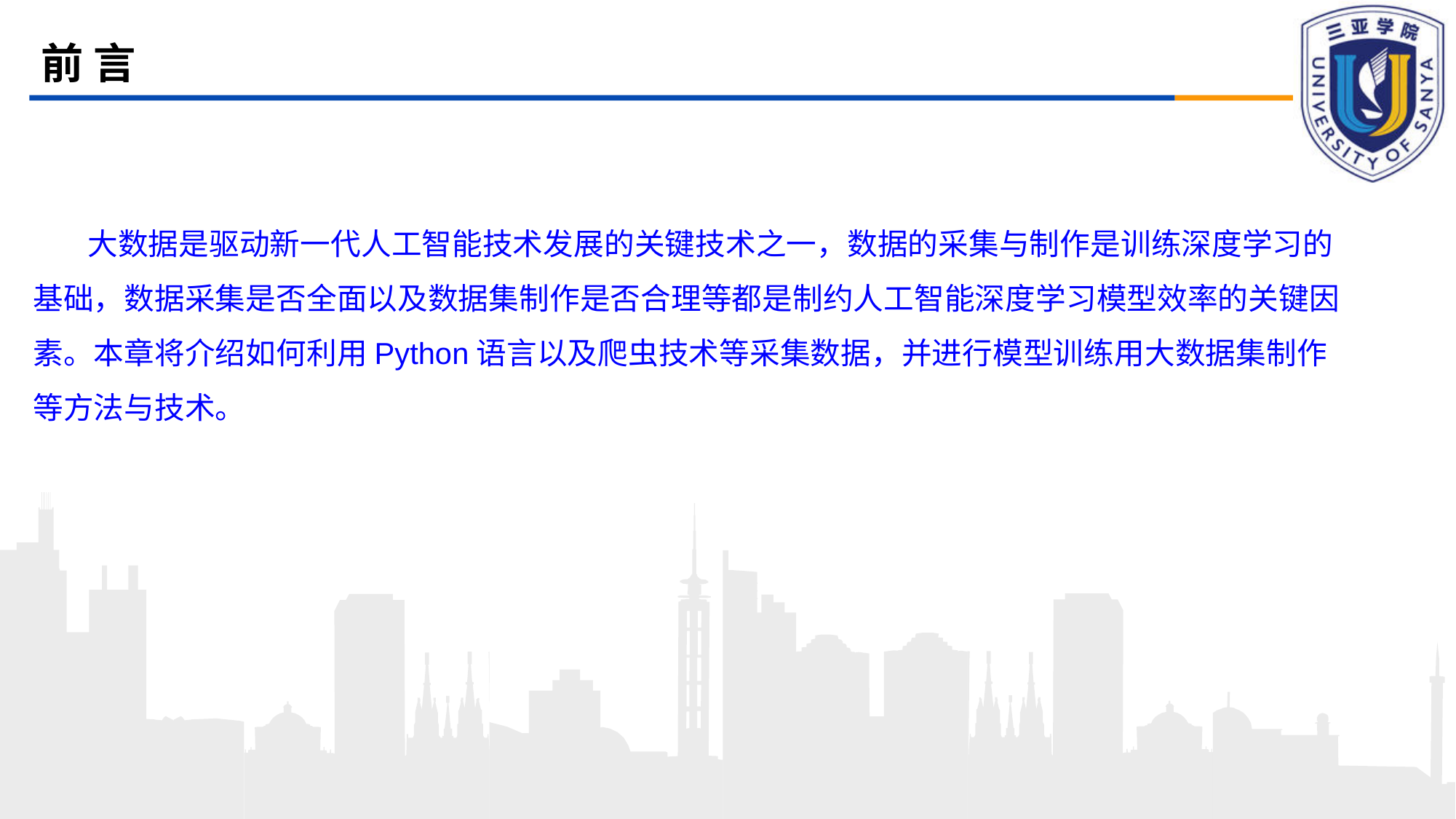

# 前 言
大数据是驱动新一代人工智能技术发展的关键技术之一，数据的采集与制作是训练深度学习的基础，数据采集是否全面以及数据集制作是否合理等都是制约人工智能深度学习模型效率的关键因素。本章将介绍如何利用Python语言以及爬虫技术等采集数据，并进行模型训练用大数据集制作等方法与技术。